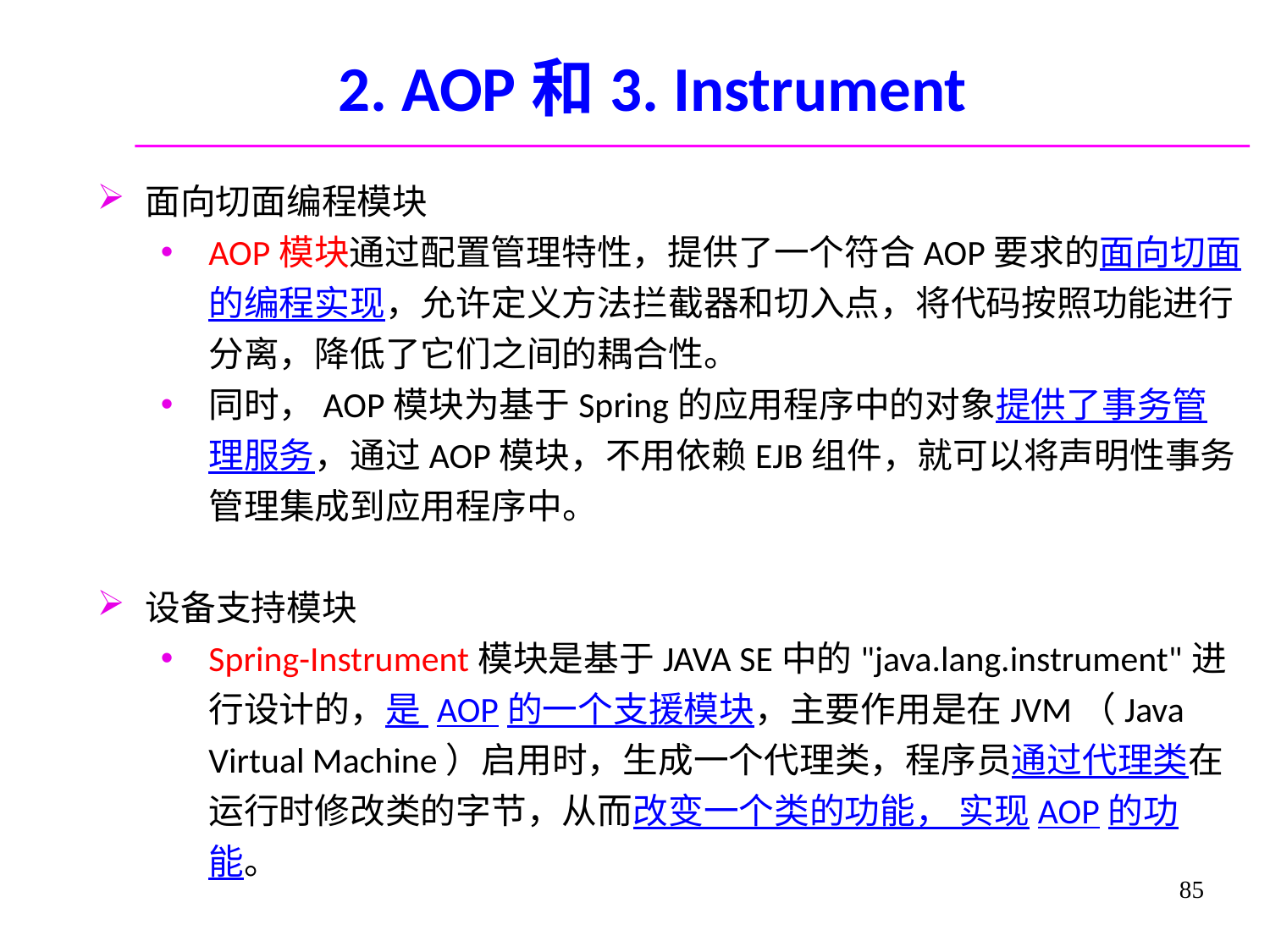

# 2. AOP和3. Instrument
面向切面编程模块
AOP模块通过配置管理特性，提供了一个符合AOP要求的面向切面的编程实现，允许定义方法拦截器和切入点，将代码按照功能进行分离，降低了它们之间的耦合性。
同时，AOP模块为基于Spring的应用程序中的对象提供了事务管理服务，通过AOP模块，不用依赖EJB组件，就可以将声明性事务管理集成到应用程序中。

设备支持模块
Spring-Instrument模块是基于JAVA SE中的"java.lang.instrument"进行设计的，是 AOP的一个支援模块，主要作用是在JVM（Java Virtual Machine）启用时，生成一个代理类，程序员通过代理类在运行时修改类的字节，从而改变一个类的功能， 实现AOP的功能。

85